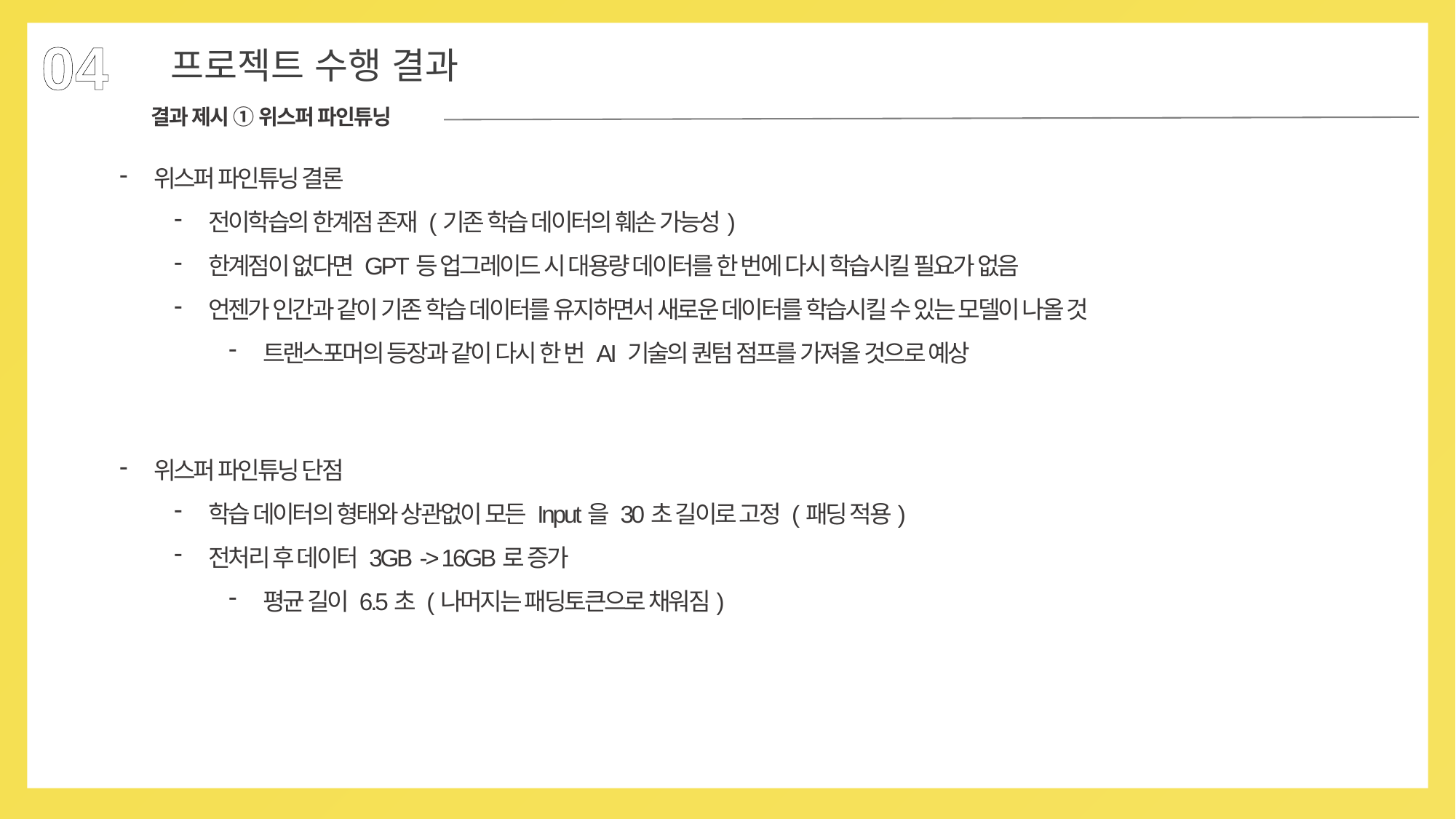

04
프로젝트 수행 결과
결과 제시 ① 위스퍼 파인튜닝
위스퍼 파인튜닝 결론
전이학습의 한계점 존재 (기존 학습 데이터의 훼손 가능성)
한계점이 없다면 GPT등 업그레이드 시 대용량 데이터를 한 번에 다시 학습시킬 필요가 없음
언젠가 인간과 같이 기존 학습 데이터를 유지하면서 새로운 데이터를 학습시킬 수 있는 모델이 나올 것
트랜스포머의 등장과 같이 다시 한 번 AI 기술의 퀀텀 점프를 가져올 것으로 예상
위스퍼 파인튜닝 단점
학습 데이터의 형태와 상관없이 모든 Input을 30초 길이로 고정 (패딩 적용)
전처리 후 데이터 3GB  -> 16GB로 증가
평균 길이 6.5초 (나머지는 패딩토큰으로 채워짐)